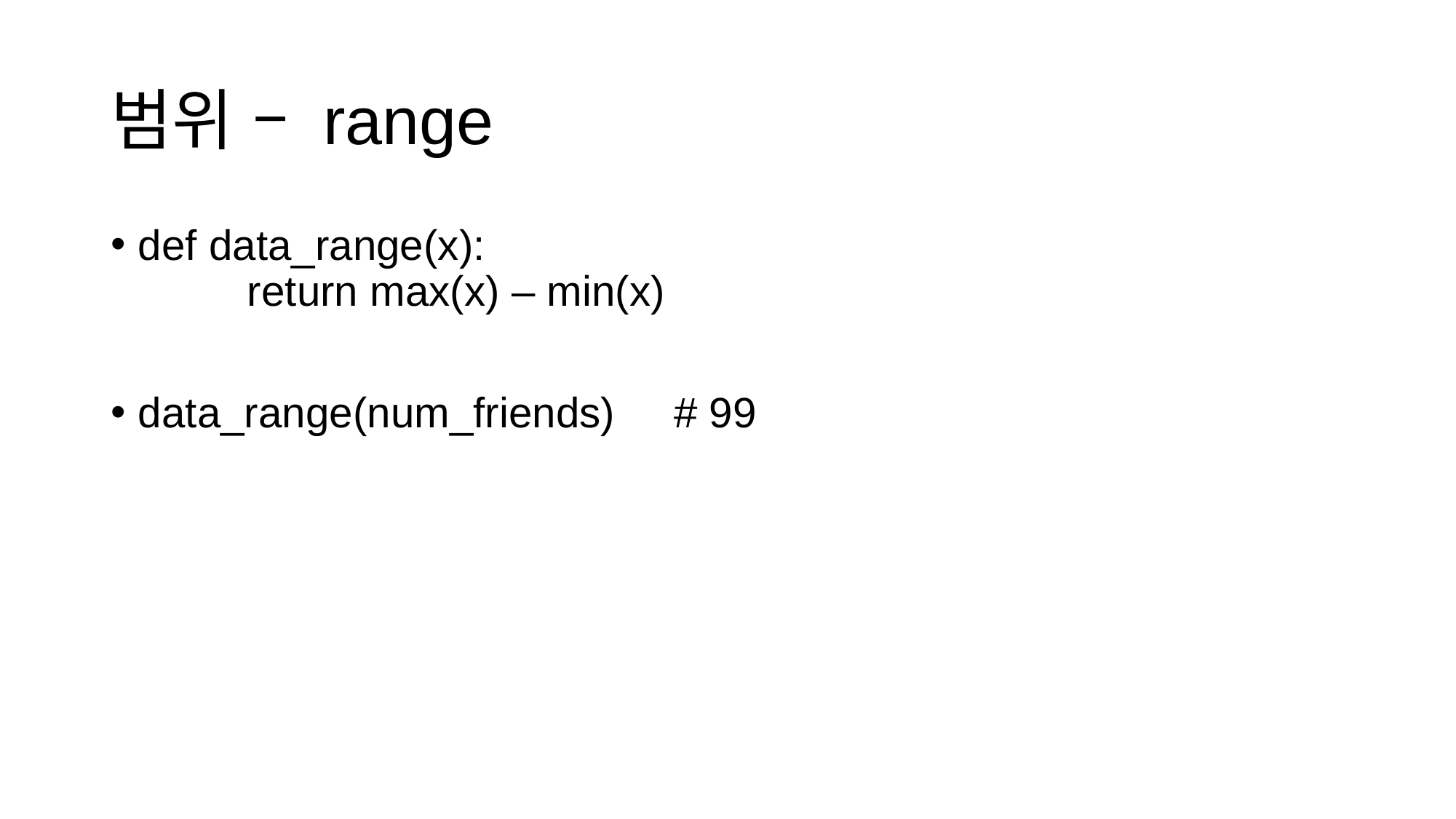

# 범위 – range
def data_range(x):
	return max(x) – min(x)

data_range(num_friends)     # 99